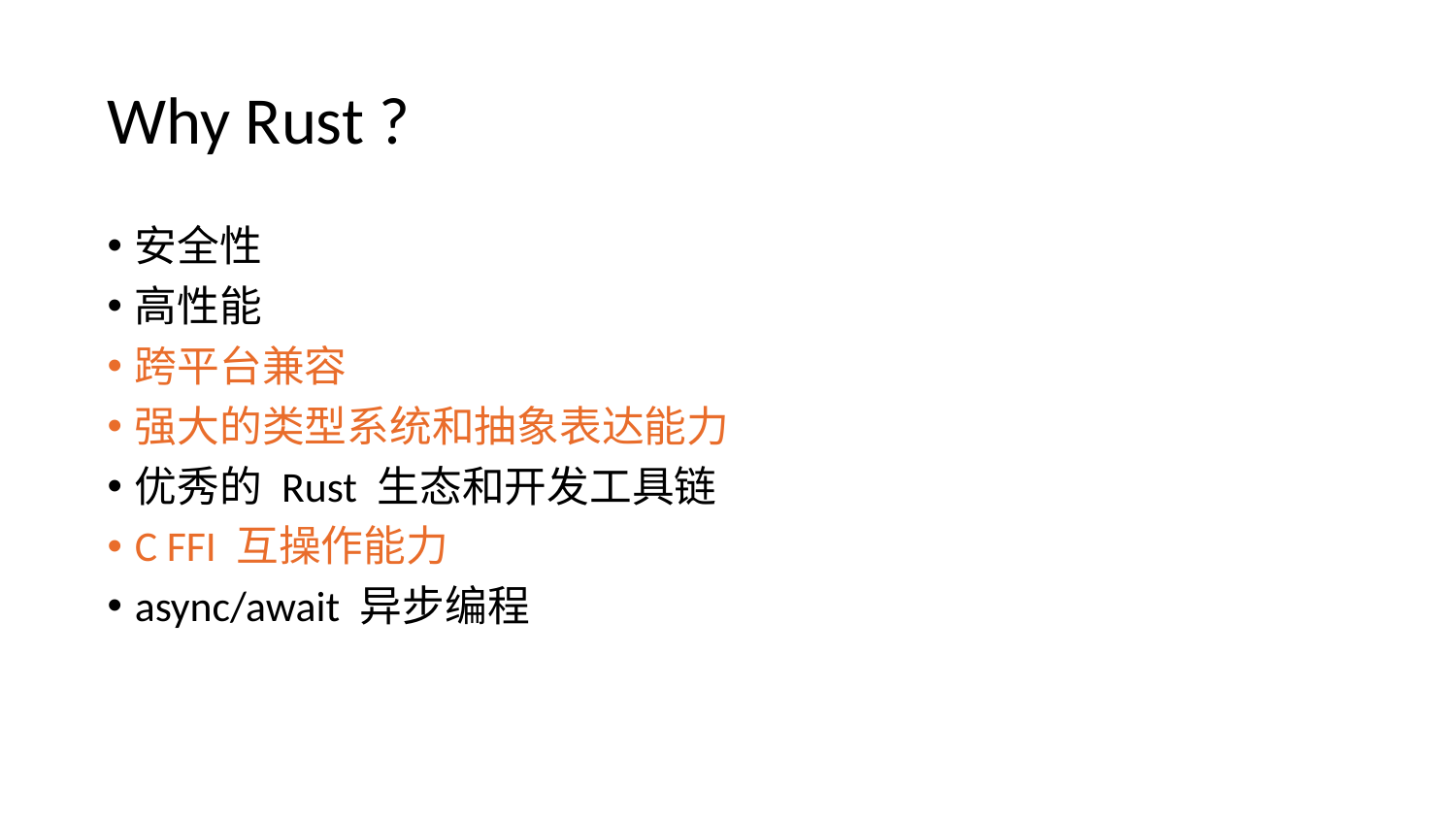

# Why Rust ?
安全性
高性能
跨平台兼容
强大的类型系统和抽象表达能力
优秀的 Rust 生态和开发工具链
C FFI 互操作能力
async/await 异步编程